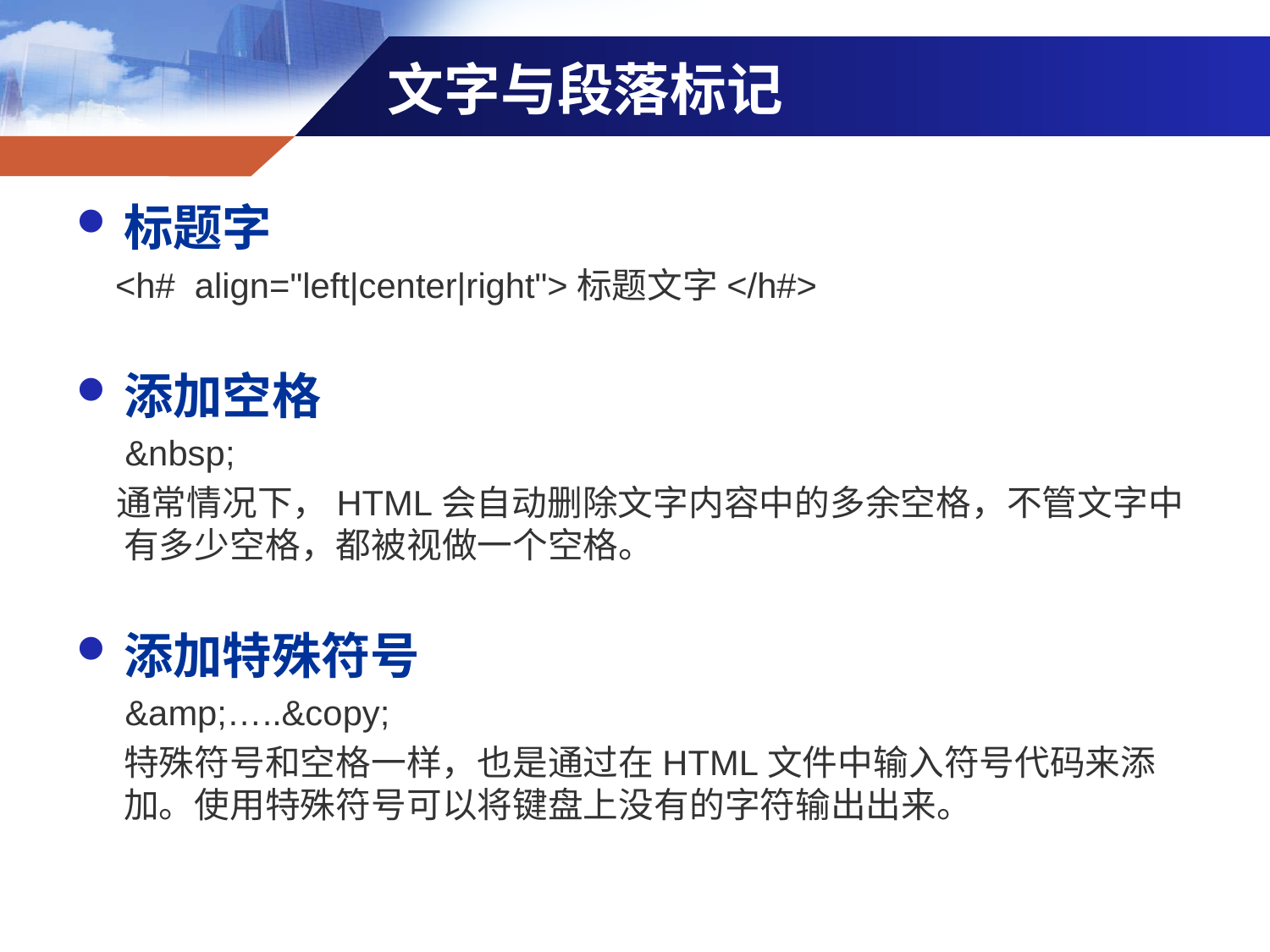

# 文字与段落标记
标题字
    <h#  align="left|center|right">标题文字</h#>

添加空格
     &nbsp;
    通常情况下，HTML会自动删除文字内容中的多余空格，不管文字中有多少空格，都被视做一个空格。

添加特殊符号
     &amp;…..&copy;
     特殊符号和空格一样，也是通过在HTML文件中输入符号代码来添加。使用特殊符号可以将键盘上没有的字符输出出来。